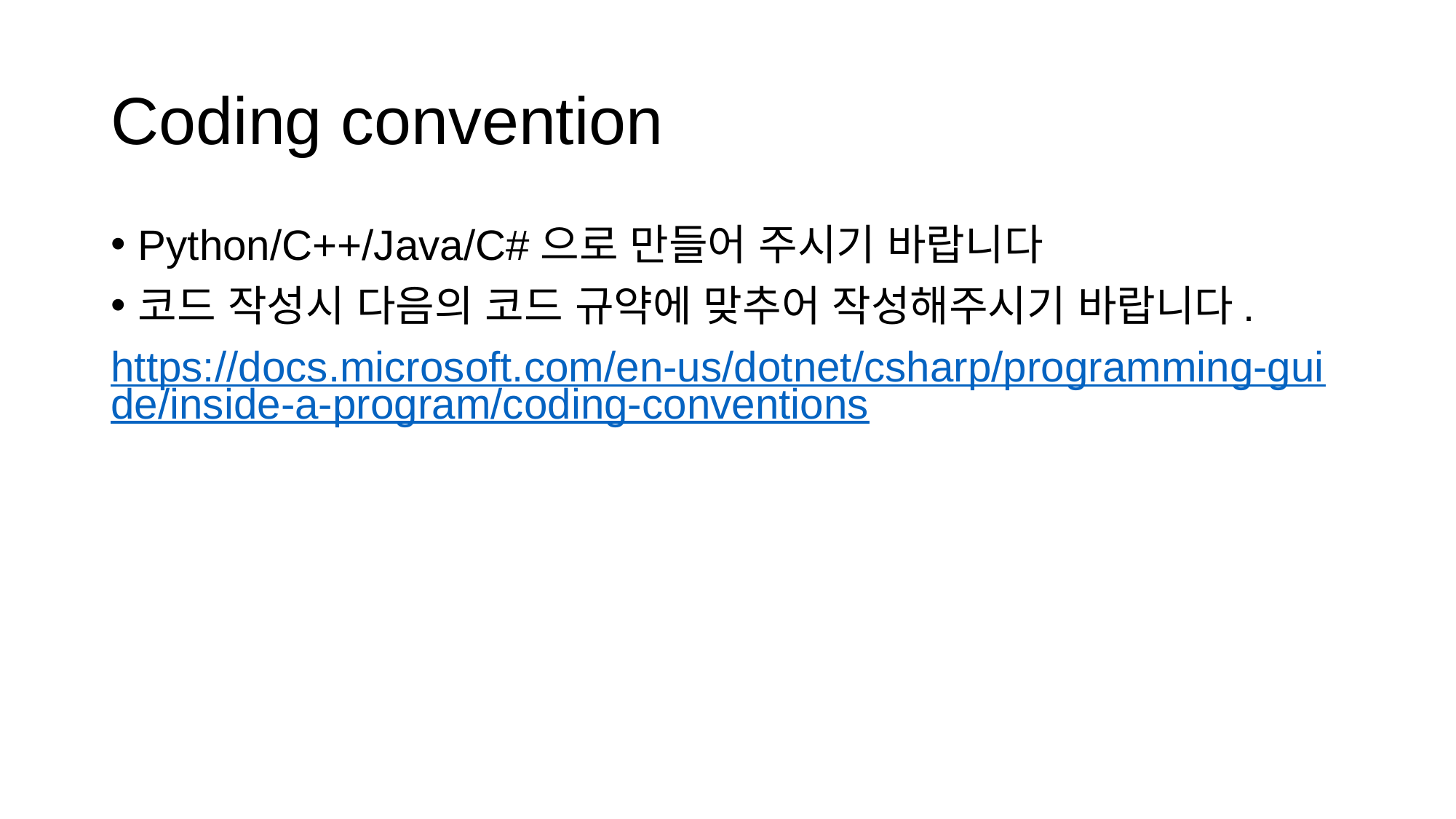

# Coding convention
Python/C++/Java/C#으로 만들어 주시기 바랍니다
코드 작성시 다음의 코드 규약에 맞추어 작성해주시기 바랍니다.
https://docs.microsoft.com/en-us/dotnet/csharp/programming-guide/inside-a-program/coding-conventions